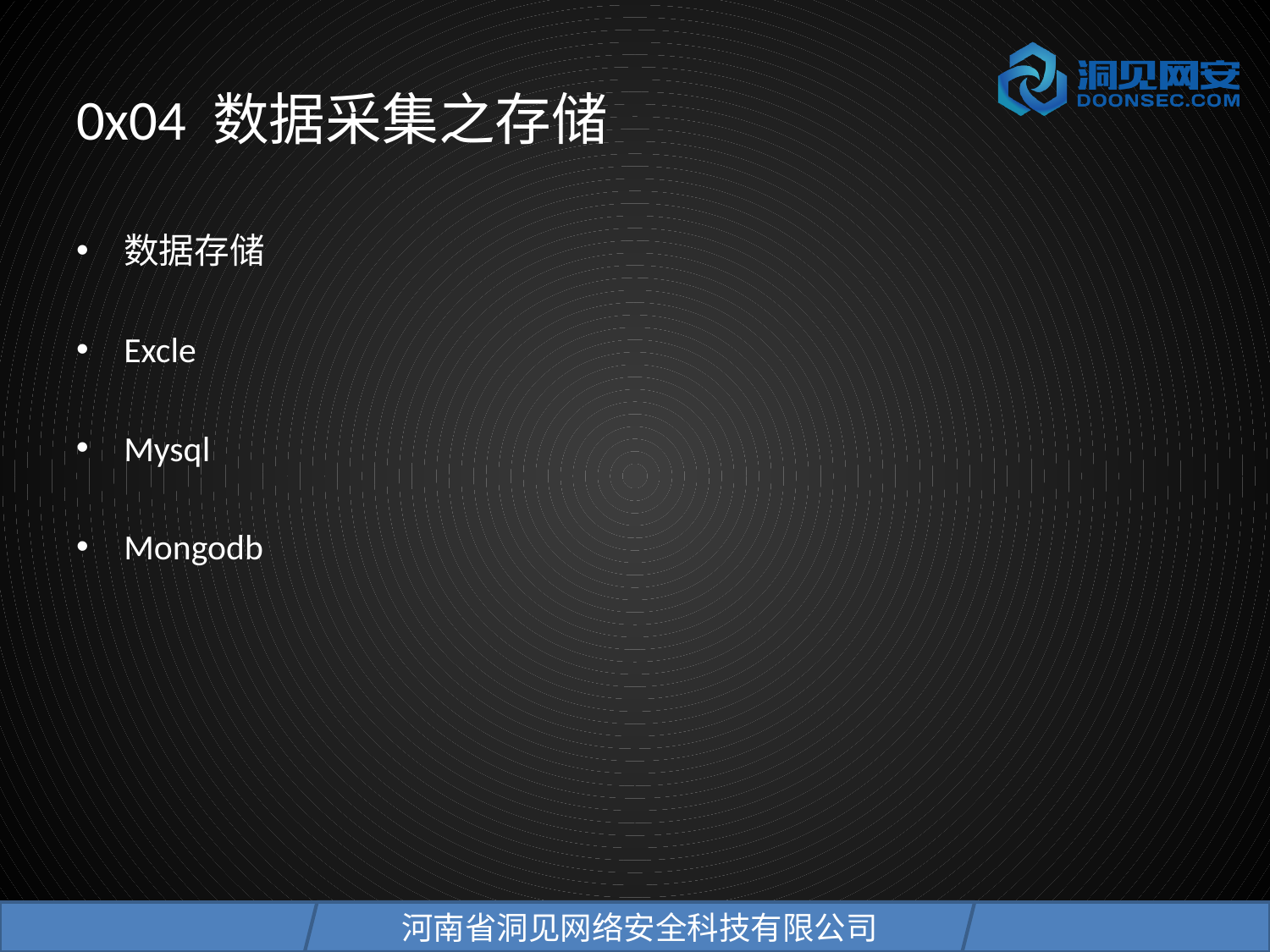

# 0x04 数据采集之存储
数据存储

Excle

Mysql

Mongodb